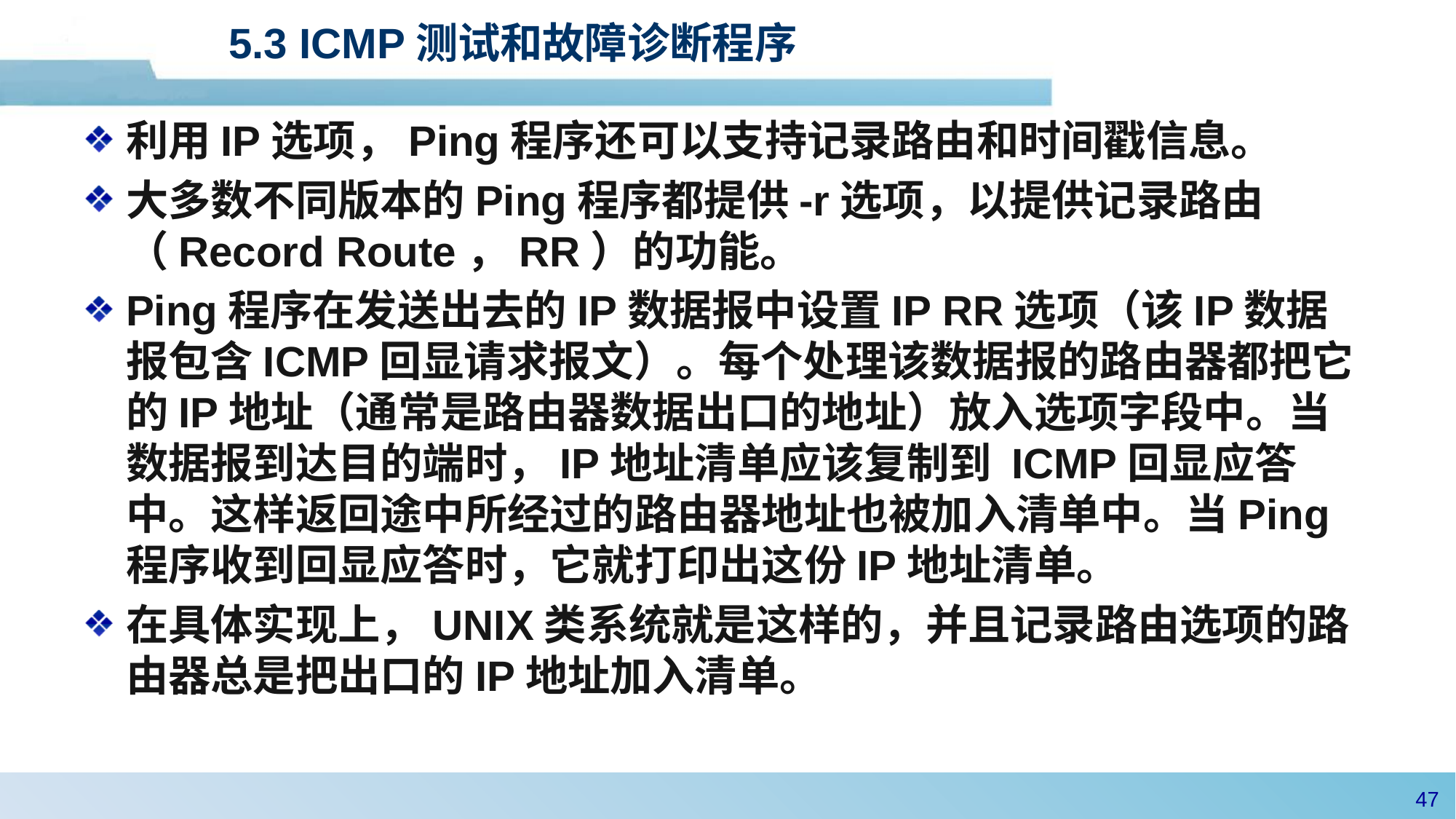

# 5.3 ICMP测试和故障诊断程序
利用IP选项，Ping程序还可以支持记录路由和时间戳信息。
大多数不同版本的Ping程序都提供-r选项，以提供记录路由（Record Route，RR）的功能。
Ping程序在发送出去的IP数据报中设置IP RR选项（该IP数据报包含ICMP回显请求报文）。每个处理该数据报的路由器都把它的IP地址（通常是路由器数据出口的地址）放入选项字段中。当数据报到达目的端时，IP地址清单应该复制到 ICMP回显应答中。这样返回途中所经过的路由器地址也被加入清单中。当Ping程序收到回显应答时，它就打印出这份IP地址清单。
在具体实现上，UNIX类系统就是这样的，并且记录路由选项的路由器总是把出口的IP地址加入清单。
47